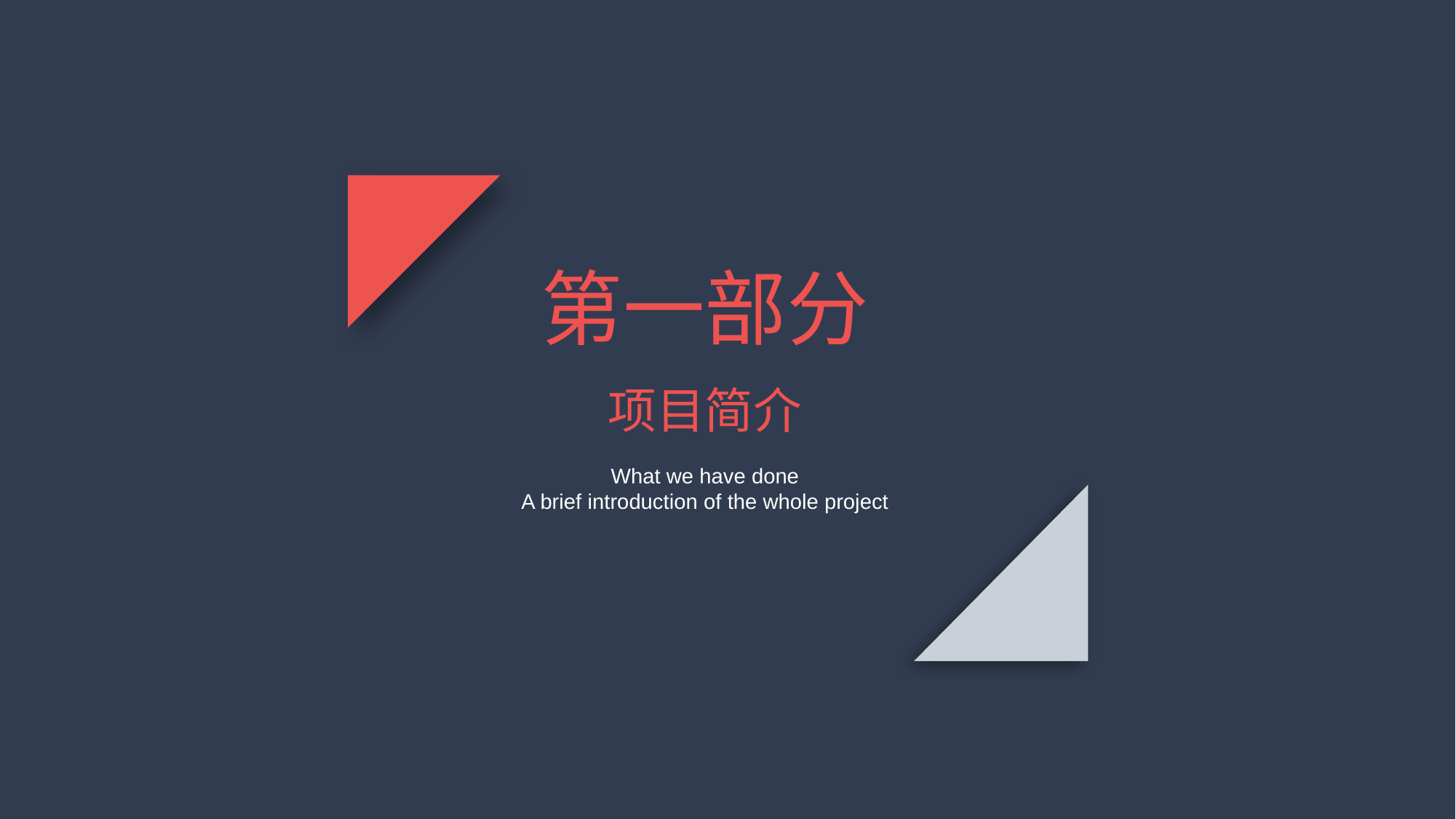

第一部分
项目简介
What we have done
A brief introduction of the whole project